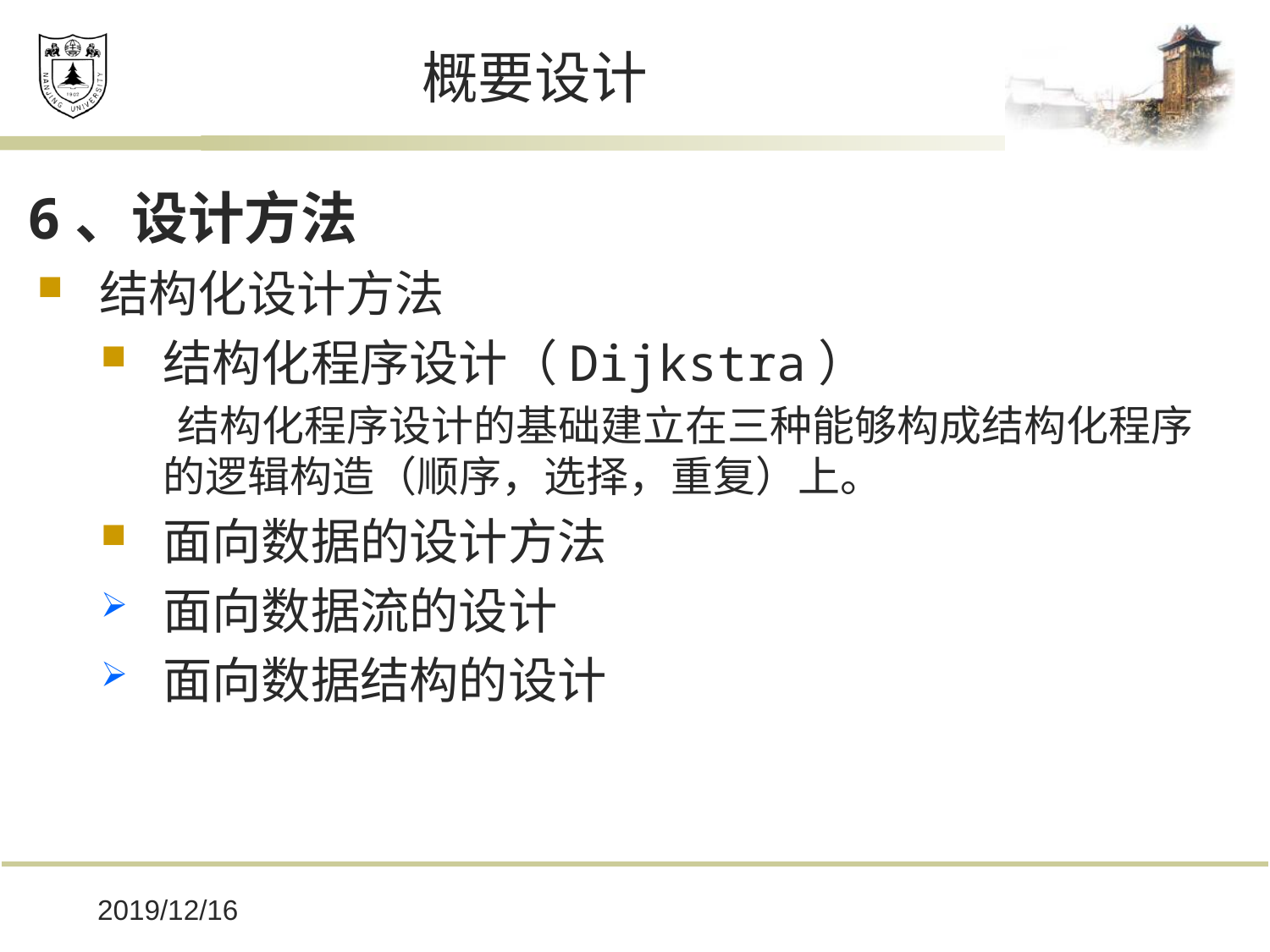

# 概要设计
6、设计方法
结构化设计方法
结构化程序设计（Dijkstra）
       结构化程序设计的基础建立在三种能够构成结构化程序的逻辑构造（顺序，选择，重复）上。
面向数据的设计方法
面向数据流的设计
面向数据结构的设计

2019/12/16